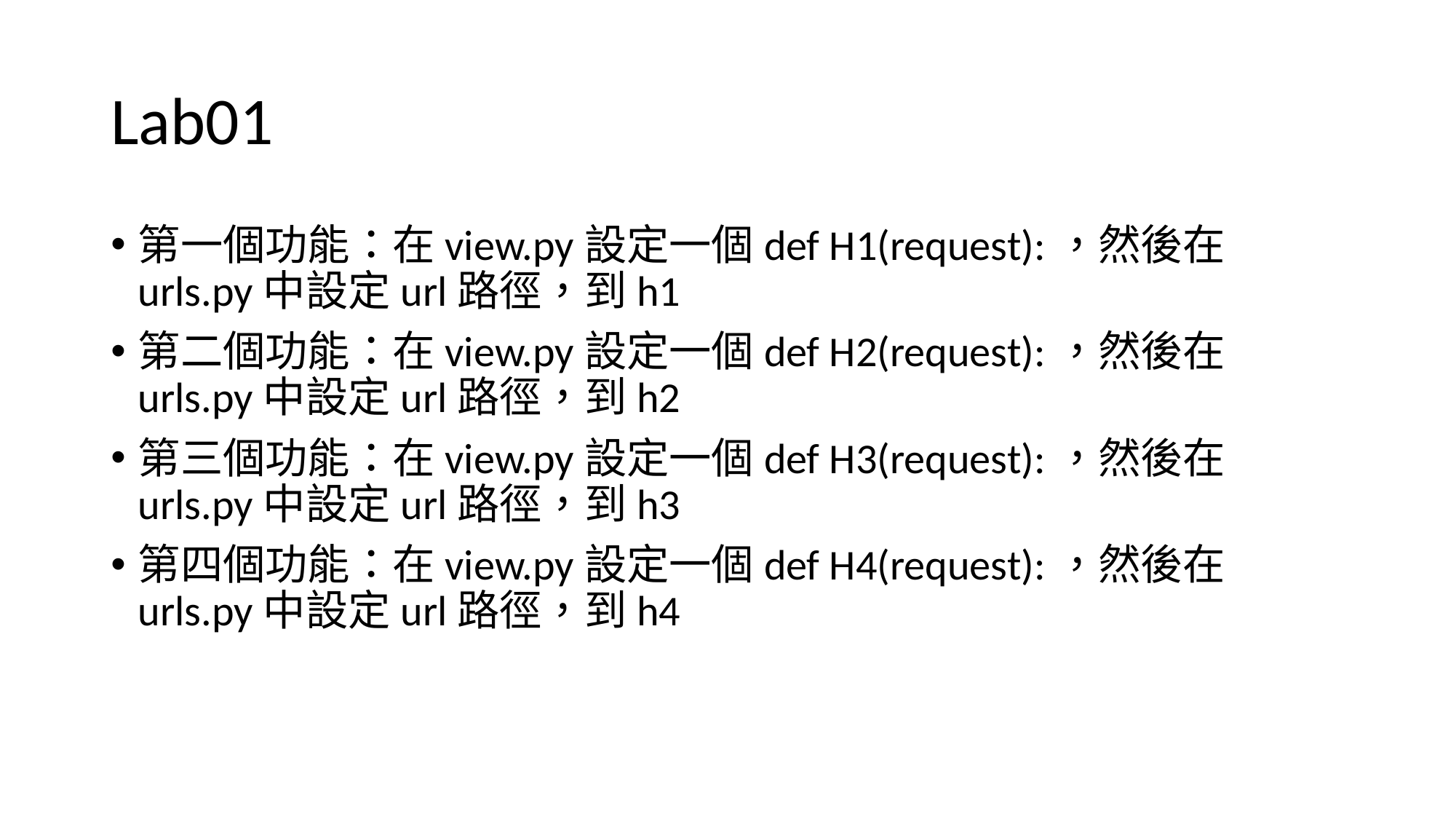

# Lab01
第一個功能：在view.py設定一個def H1(request):，然後在urls.py中設定url路徑，到h1
第二個功能：在view.py設定一個def H2(request):，然後在urls.py中設定url路徑，到h2
第三個功能：在view.py設定一個def H3(request):，然後在urls.py中設定url路徑，到h3
第四個功能：在view.py設定一個def H4(request):，然後在urls.py中設定url路徑，到h4